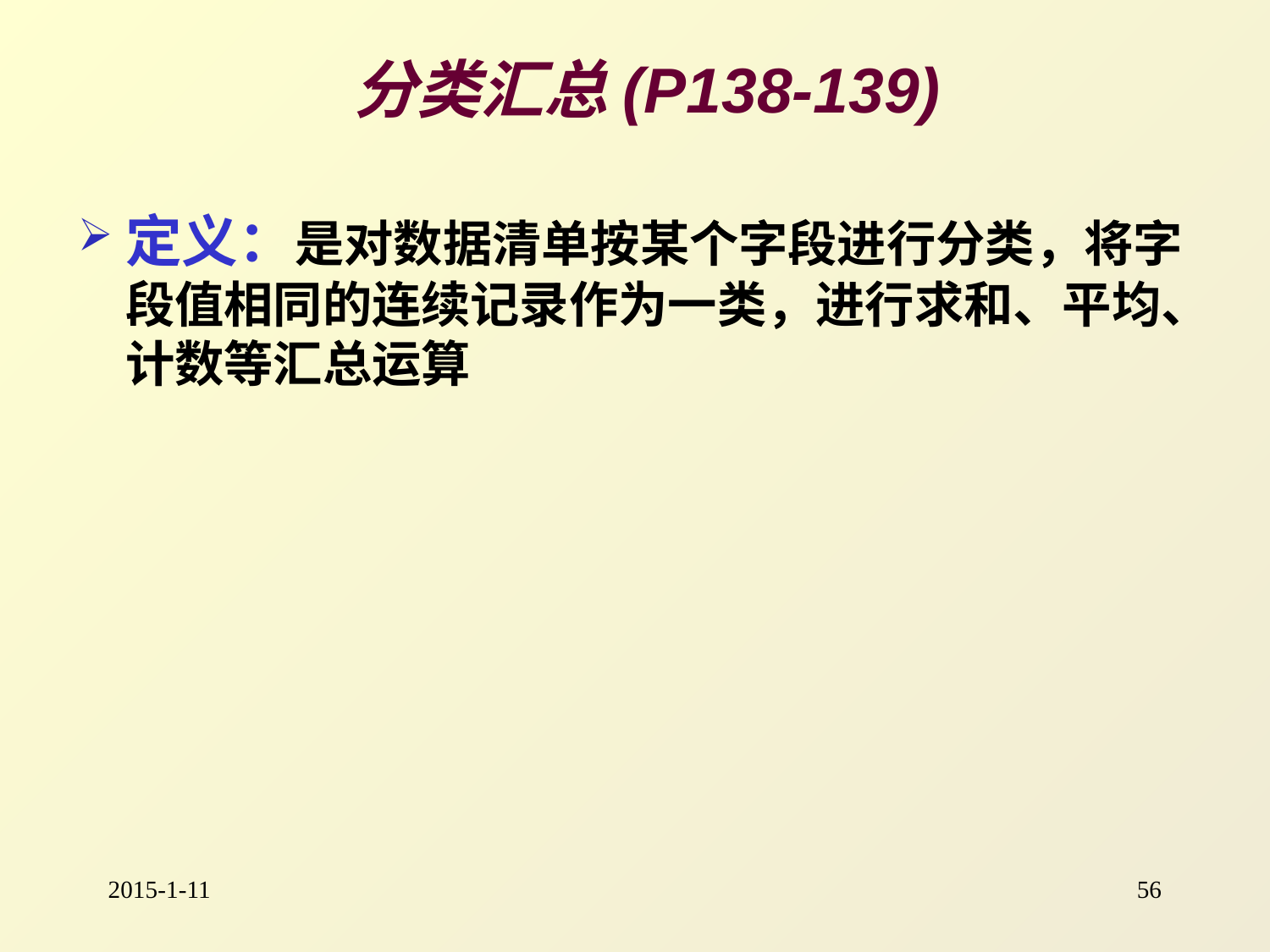

分类汇总(P138-139)
定义：是对数据清单按某个字段进行分类，将字段值相同的连续记录作为一类，进行求和、平均、计数等汇总运算
2015-1-11
56